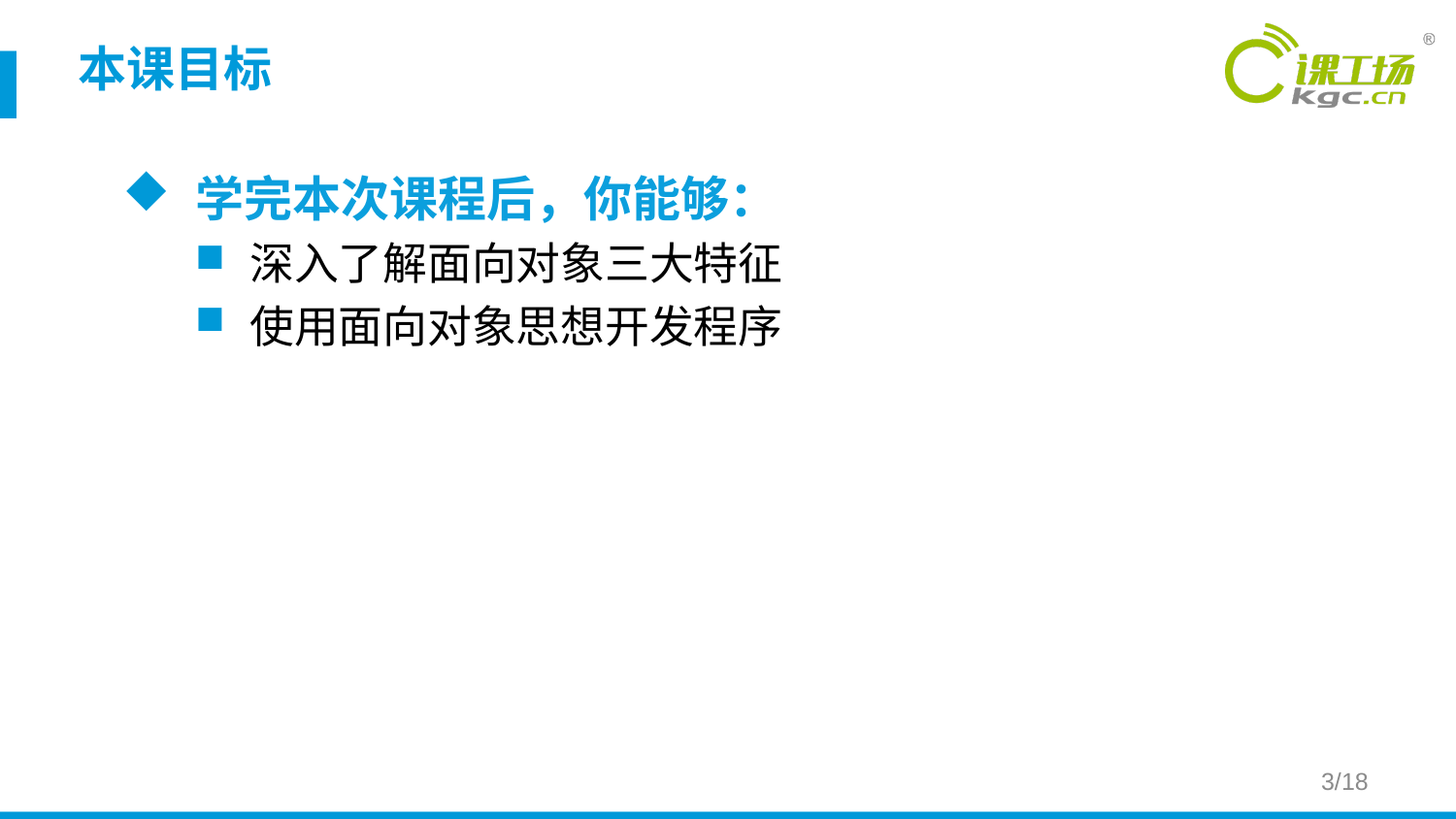

本课目标
学完本次课程后，你能够：
深入了解面向对象三大特征
使用面向对象思想开发程序

3/18